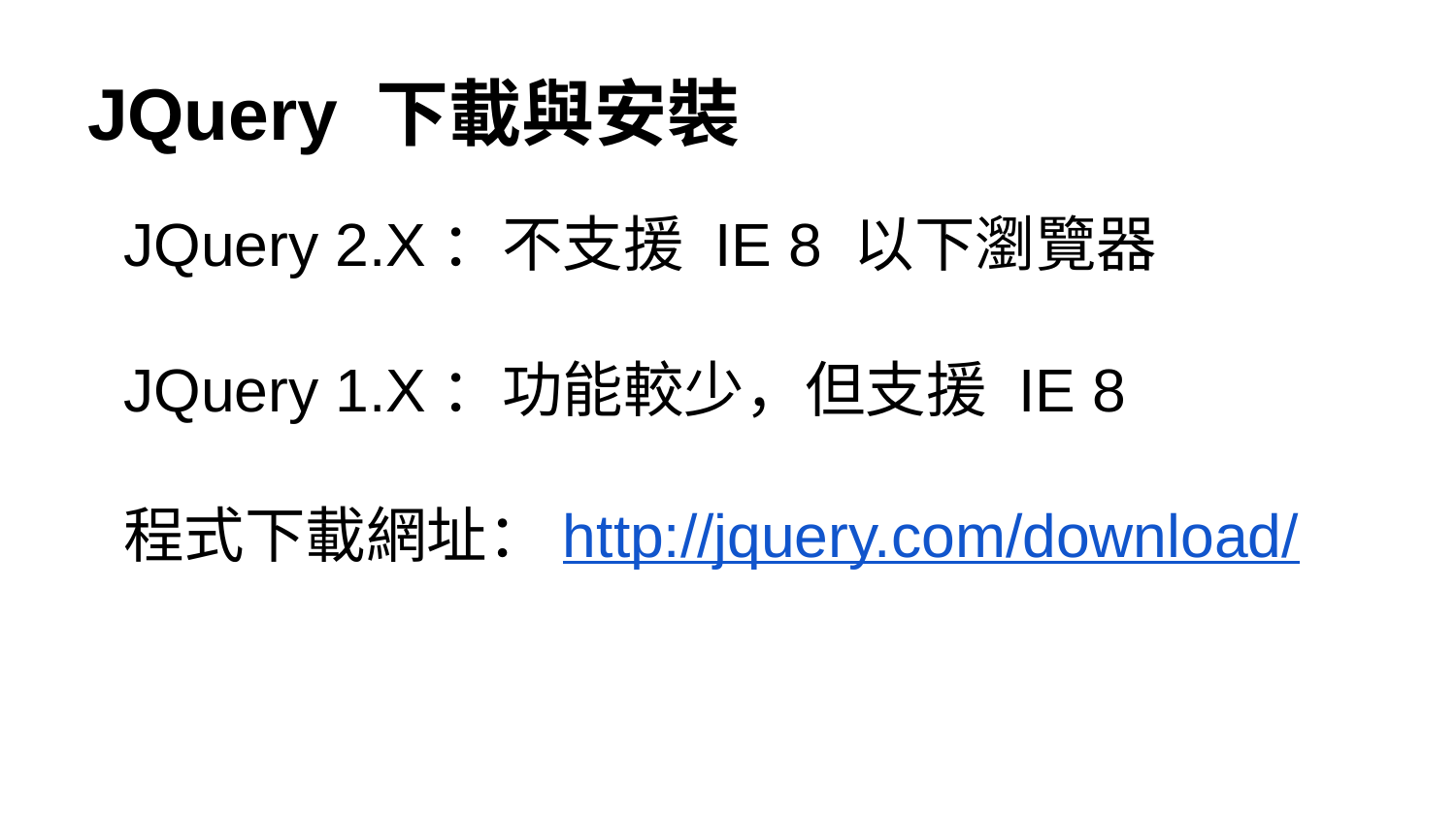

# JQuery 下載與安裝
JQuery 2.X：不支援 IE 8 以下瀏覽器

JQuery 1.X：功能較少，但支援 IE 8

程式下載網址：http://jquery.com/download/